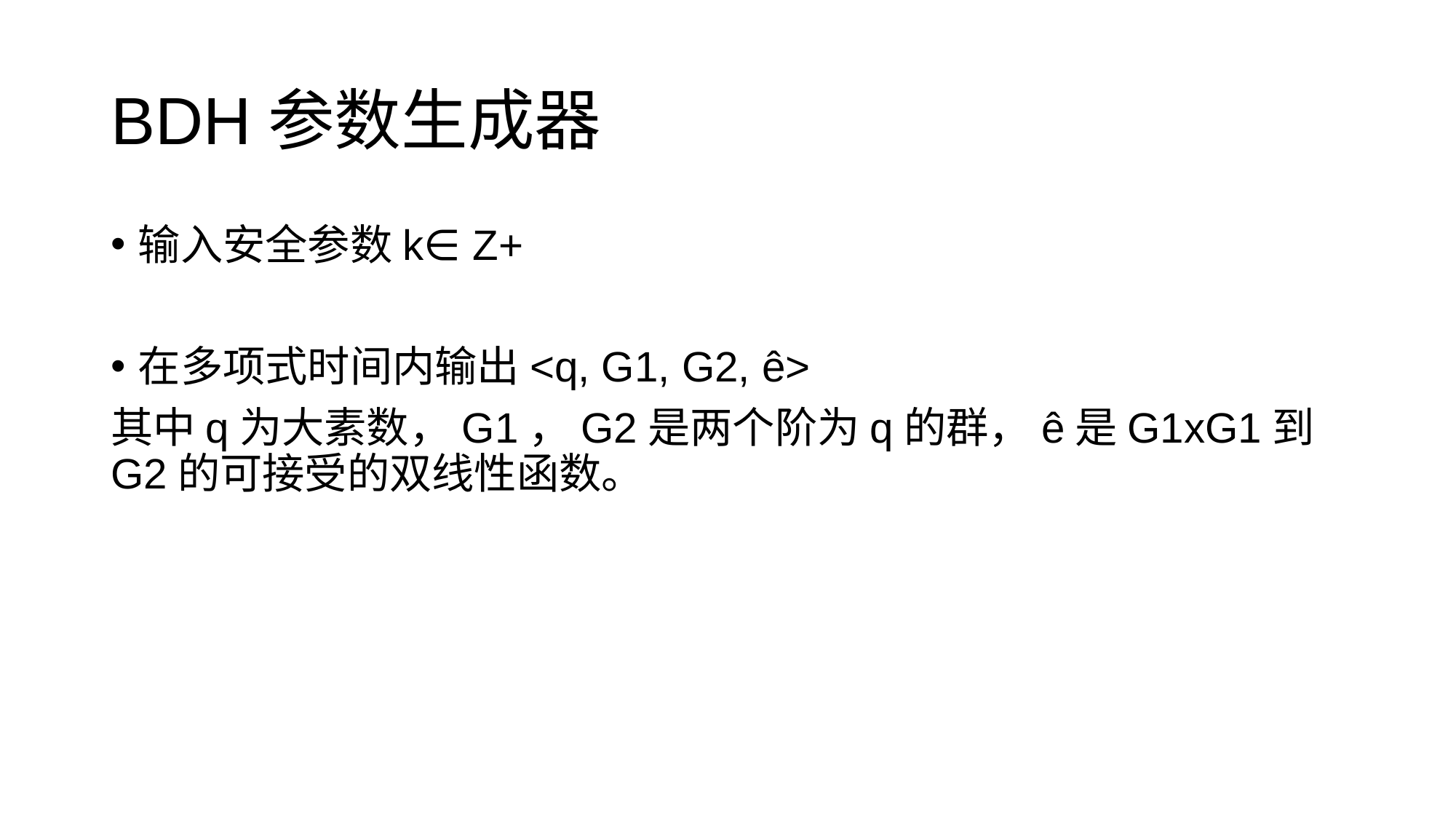

# BDH参数生成器
输入安全参数k∈ Z+

在多项式时间内输出<q, G1, G2, ê>
其中q为大素数，G1，G2是两个阶为q的群，ê是G1xG1到G2的可接受的双线性函数。